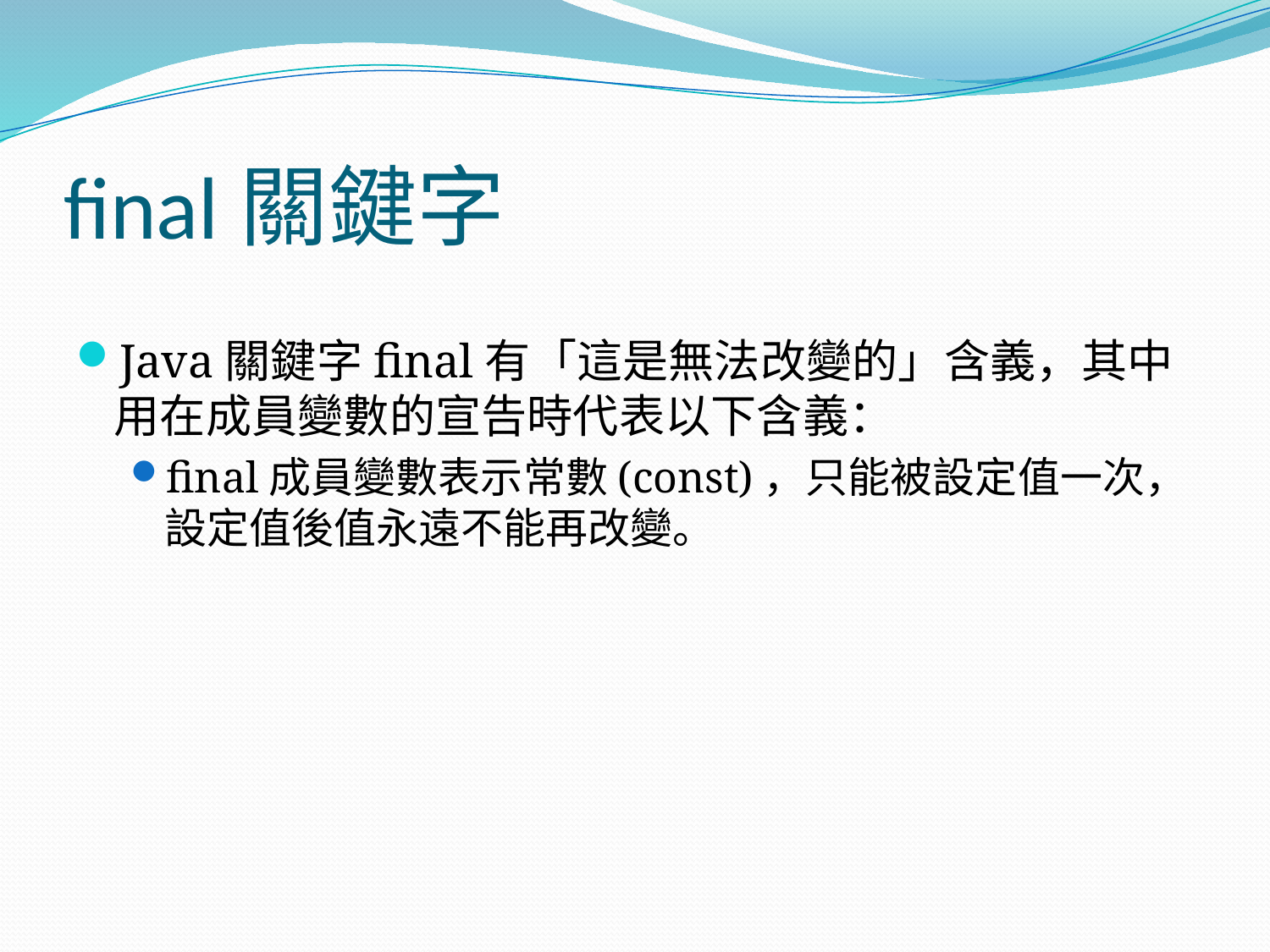

# final關鍵字
Java關鍵字final有「這是無法改變的」含義，其中用在成員變數的宣告時代表以下含義：
final成員變數表示常數(const)，只能被設定值一次，設定值後值永遠不能再改變。